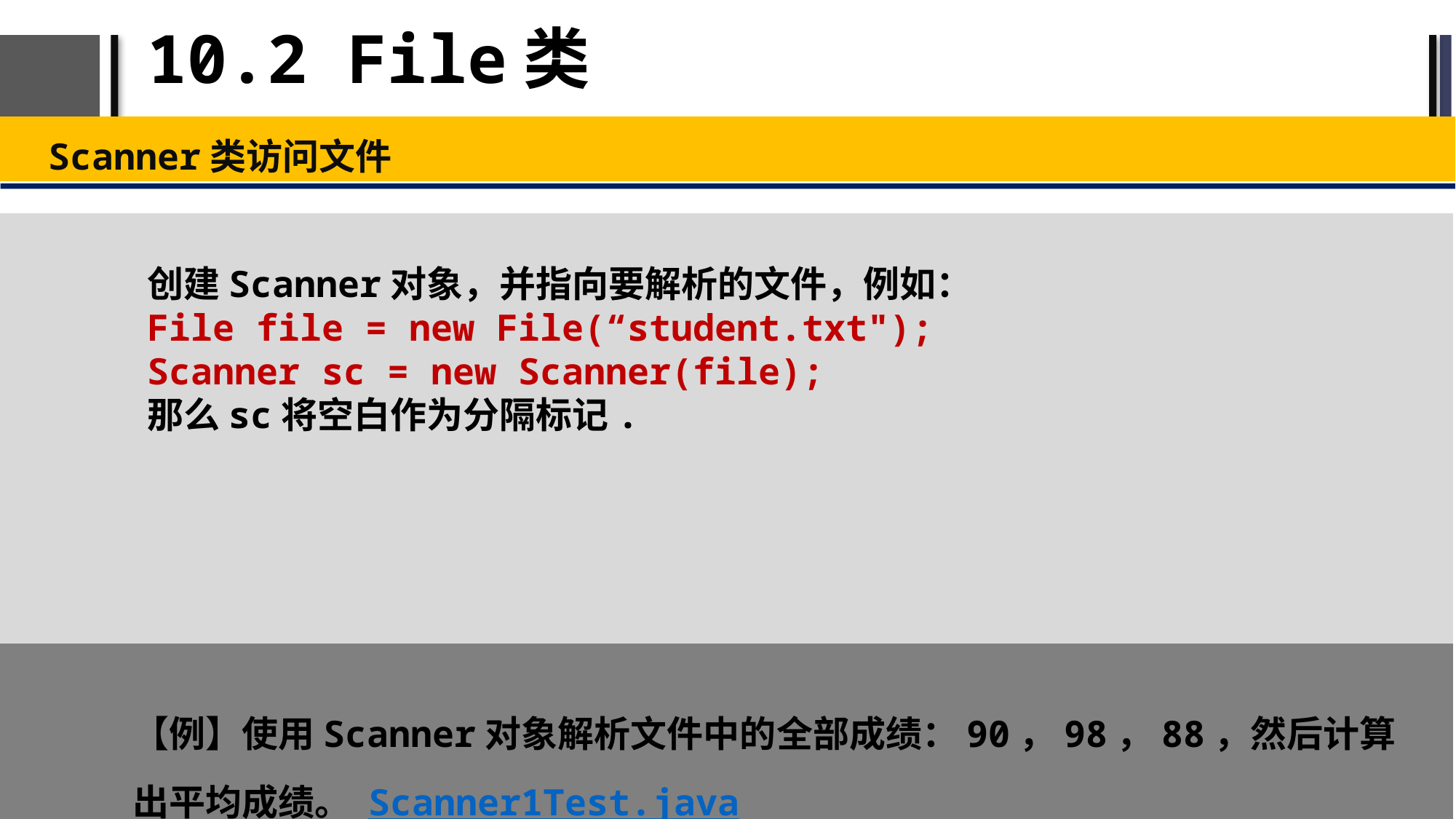

# 10.2 File类

Scanner类访问文件

创建Scanner对象，并指向要解析的文件，例如：
File file = new File(“student.txt");
Scanner sc = new Scanner(file);
那么sc将空白作为分隔标记.

【例】使用Scanner对象解析文件中的全部成绩：90，98，88，然后计算出平均成绩。 Scanner1Test.java